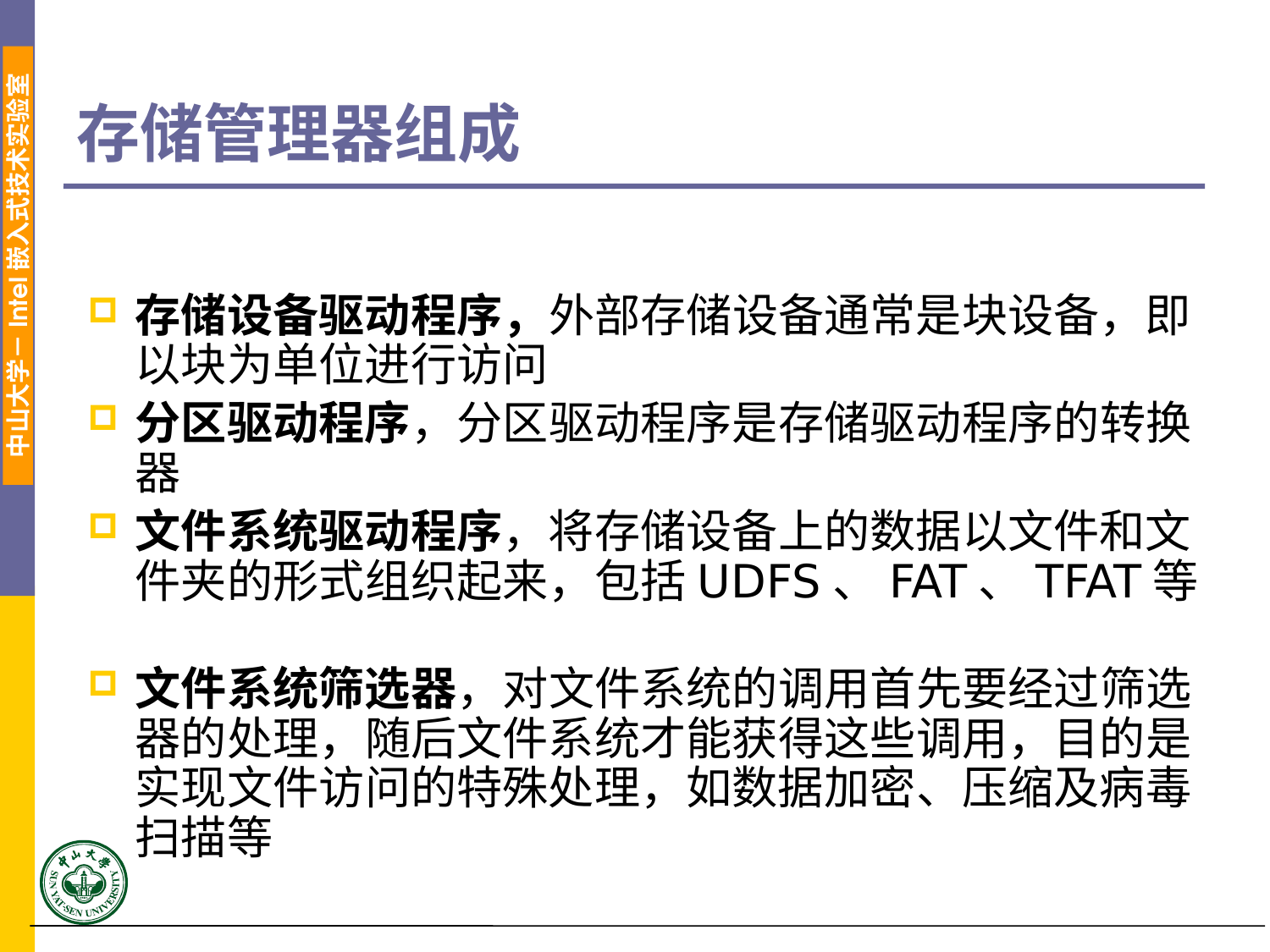

# 存储管理器组成
存储设备驱动程序，外部存储设备通常是块设备，即以块为单位进行访问
分区驱动程序，分区驱动程序是存储驱动程序的转换器
文件系统驱动程序，将存储设备上的数据以文件和文件夹的形式组织起来，包括UDFS、FAT、TFAT等
文件系统筛选器，对文件系统的调用首先要经过筛选器的处理，随后文件系统才能获得这些调用，目的是实现文件访问的特殊处理，如数据加密、压缩及病毒扫描等